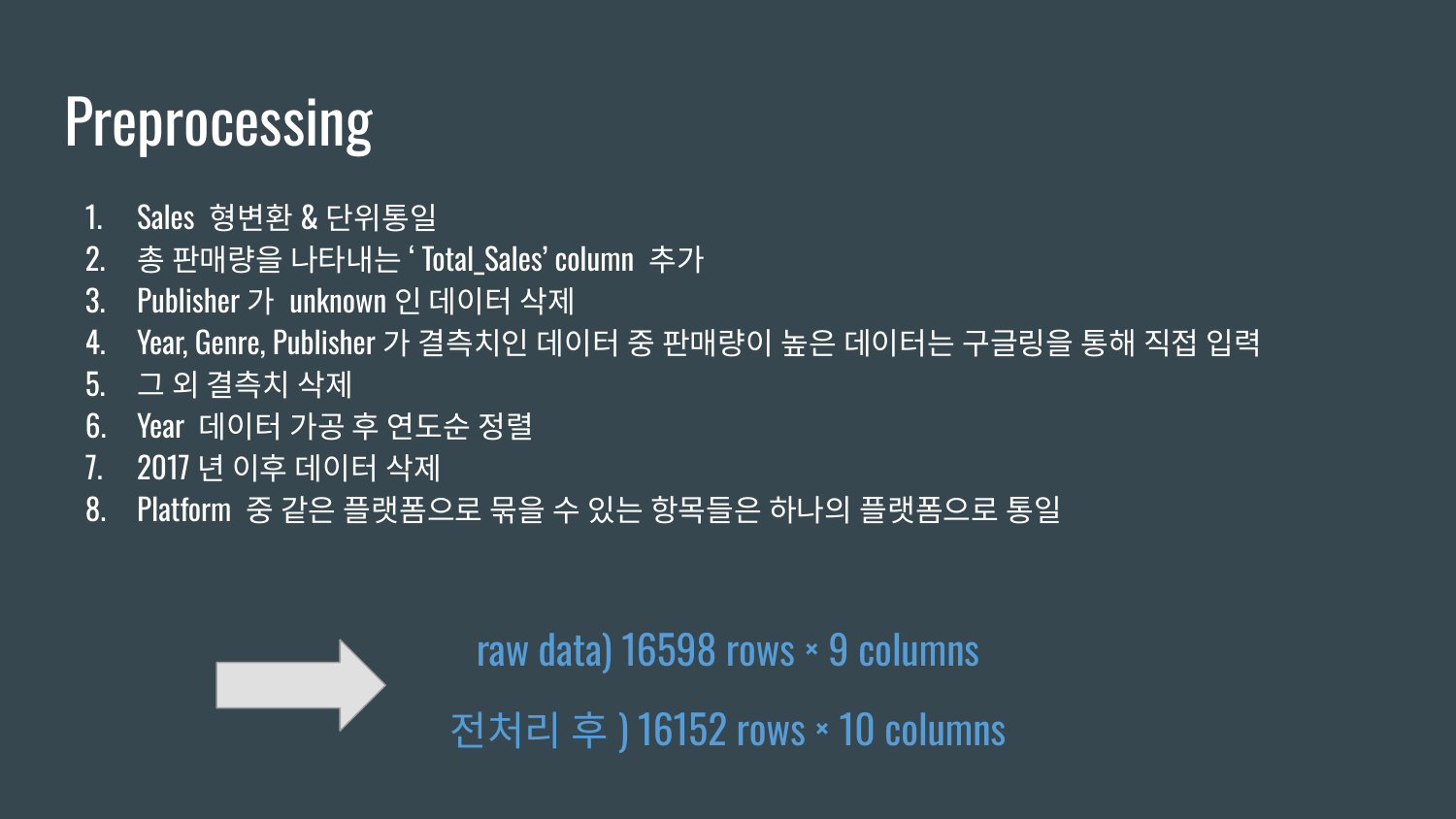

# Preprocessing
Sales 형변환&단위통일
총 판매량을 나타내는 ‘Total_Sales’ column 추가
Publisher가 unknown인 데이터 삭제
Year, Genre, Publisher가 결측치인 데이터 중 판매량이 높은 데이터는 구글링을 통해 직접 입력
그 외 결측치 삭제
Year 데이터 가공 후 연도순 정렬
2017년 이후 데이터 삭제
Platform 중 같은 플랫폼으로 묶을 수 있는 항목들은 하나의 플랫폼으로 통일

raw data) 16598 rows × 9 columns
전처리 후) 16152 rows × 10 columns